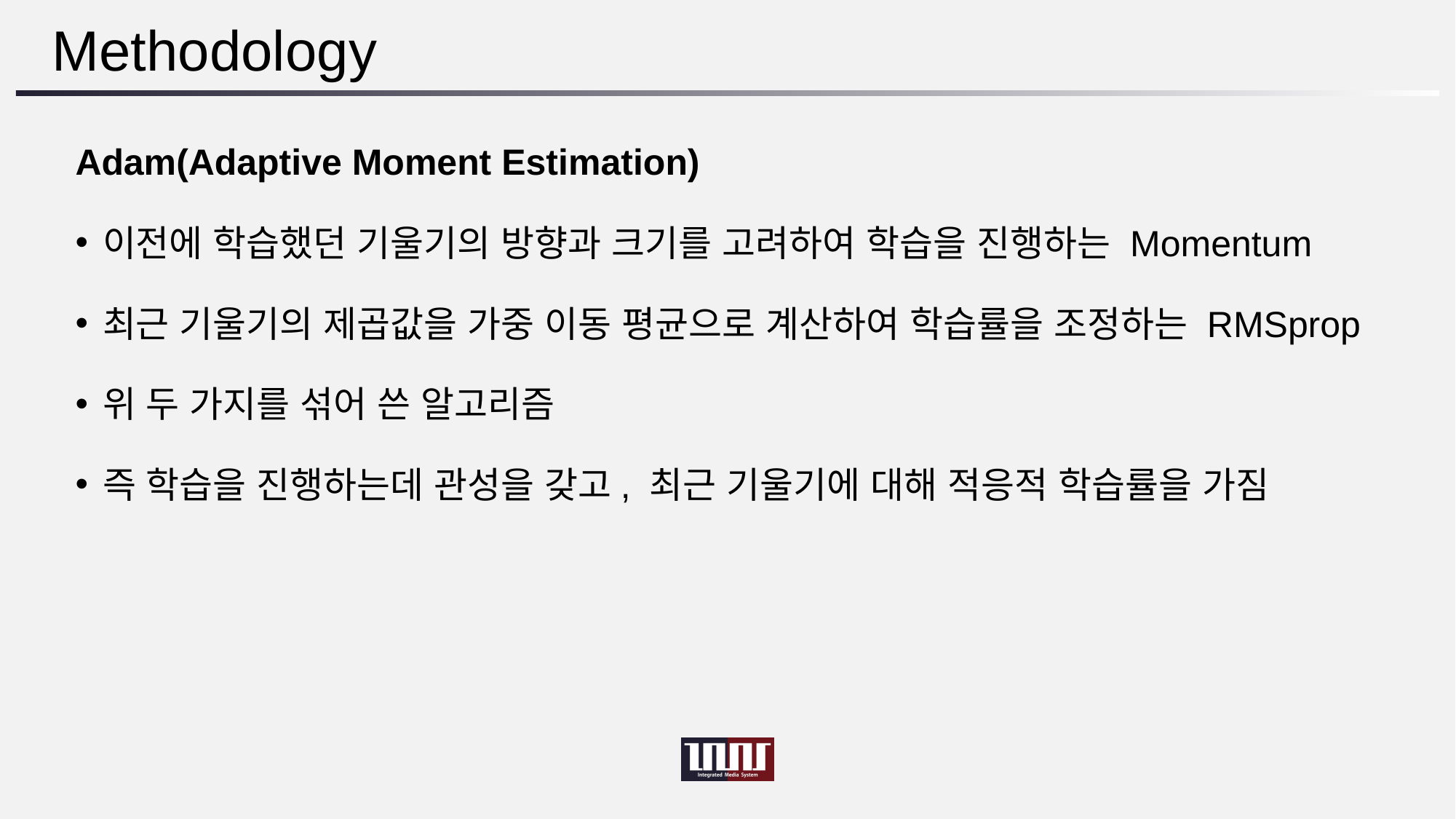

# Methodology
Adam(Adaptive Moment Estimation)
이전에 학습했던 기울기의 방향과 크기를 고려하여 학습을 진행하는 Momentum
최근 기울기의 제곱값을 가중 이동 평균으로 계산하여 학습률을 조정하는 RMSprop
위 두 가지를 섞어 쓴 알고리즘
즉 학습을 진행하는데 관성을 갖고, 최근 기울기에 대해 적응적 학습률을 가짐